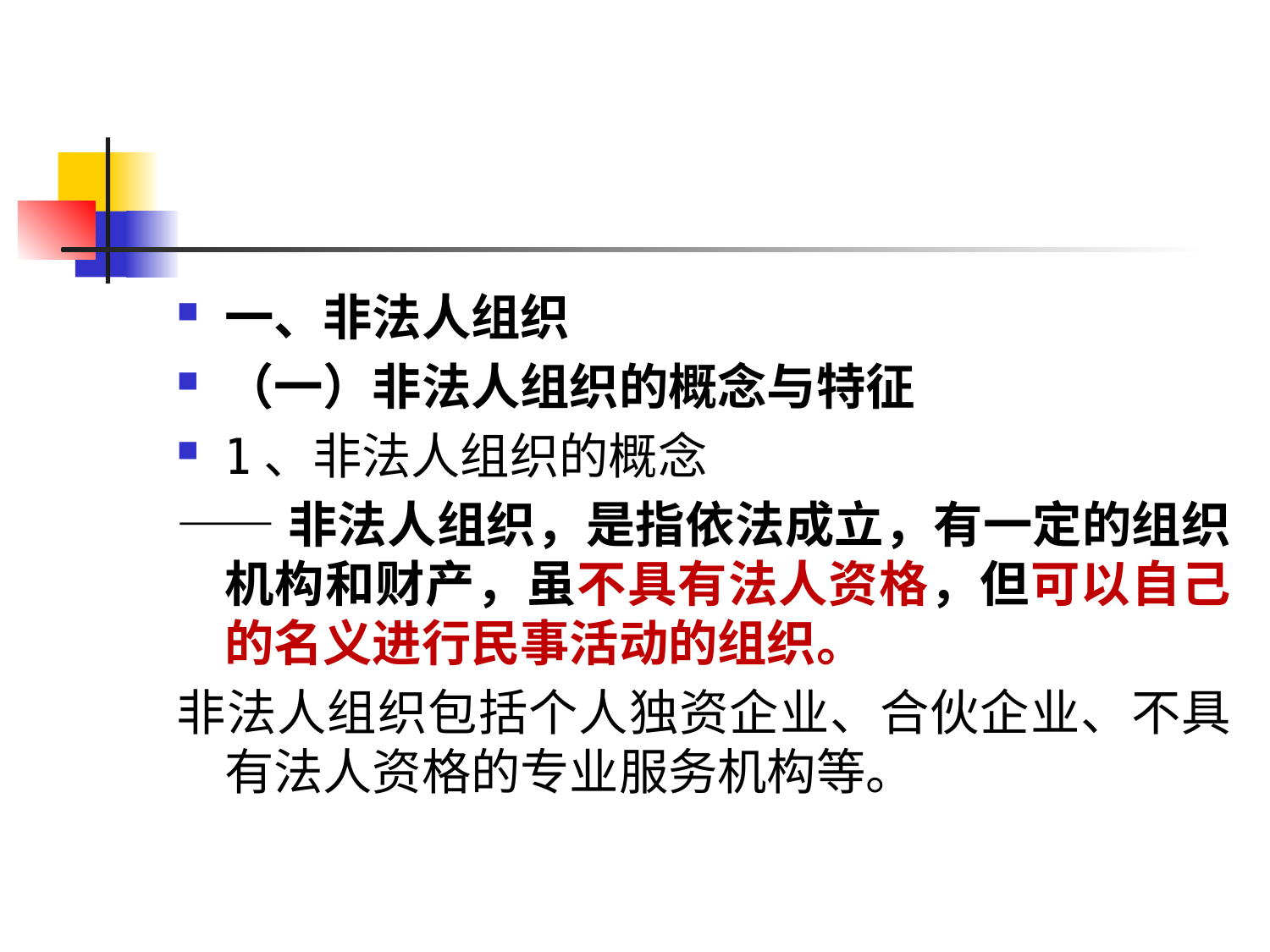

#
一、非法人组织
（一）非法人组织的概念与特征
1、非法人组织的概念
——非法人组织，是指依法成立，有一定的组织机构和财产，虽不具有法人资格，但可以自己的名义进行民事活动的组织。
非法人组织包括个人独资企业、合伙企业、不具有法人资格的专业服务机构等。